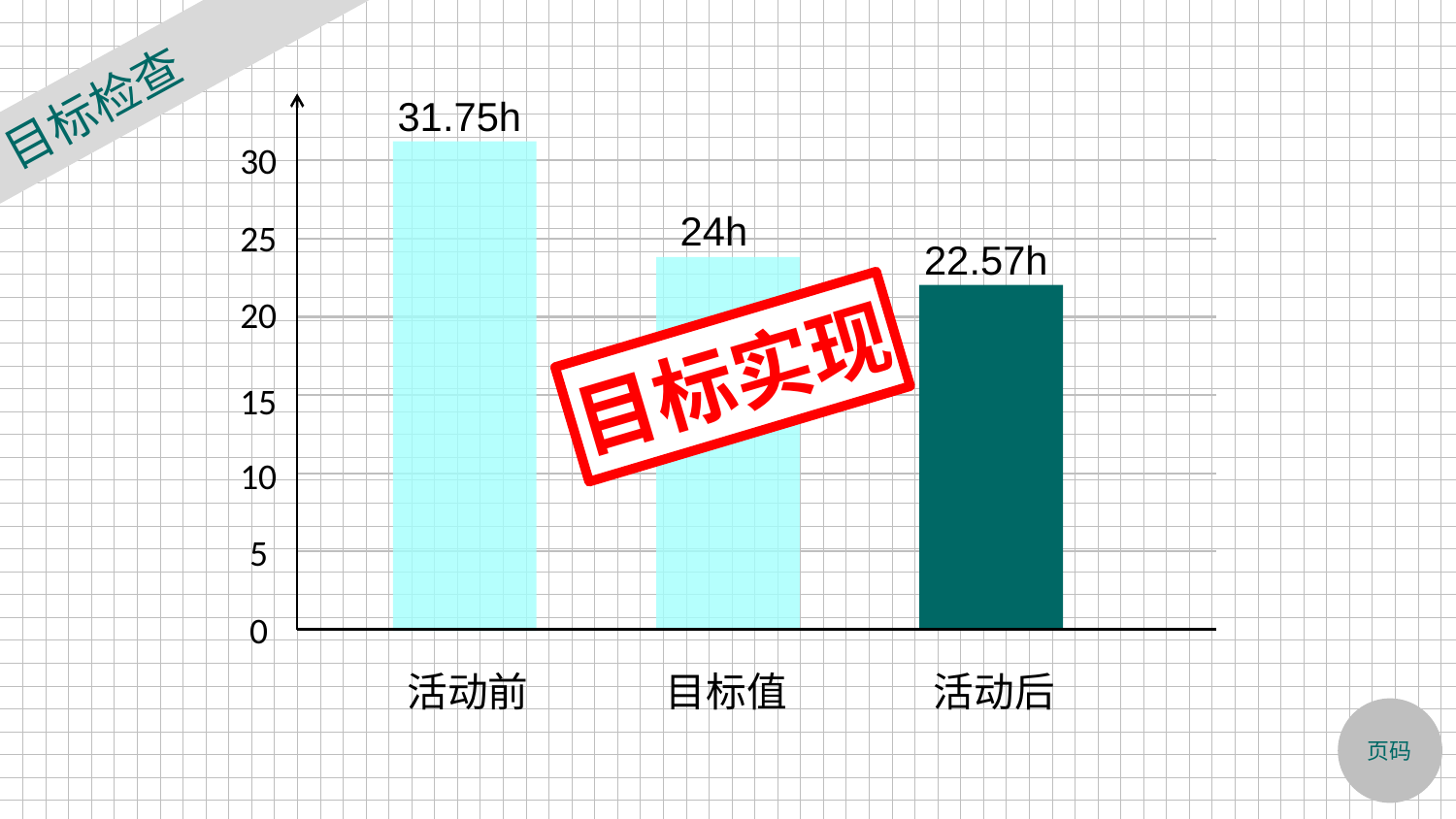

目标检查
31.75h
30

24h
25
22.57h

20

目标实现
15
10
5
0
活动前
目标值
活动后
页码